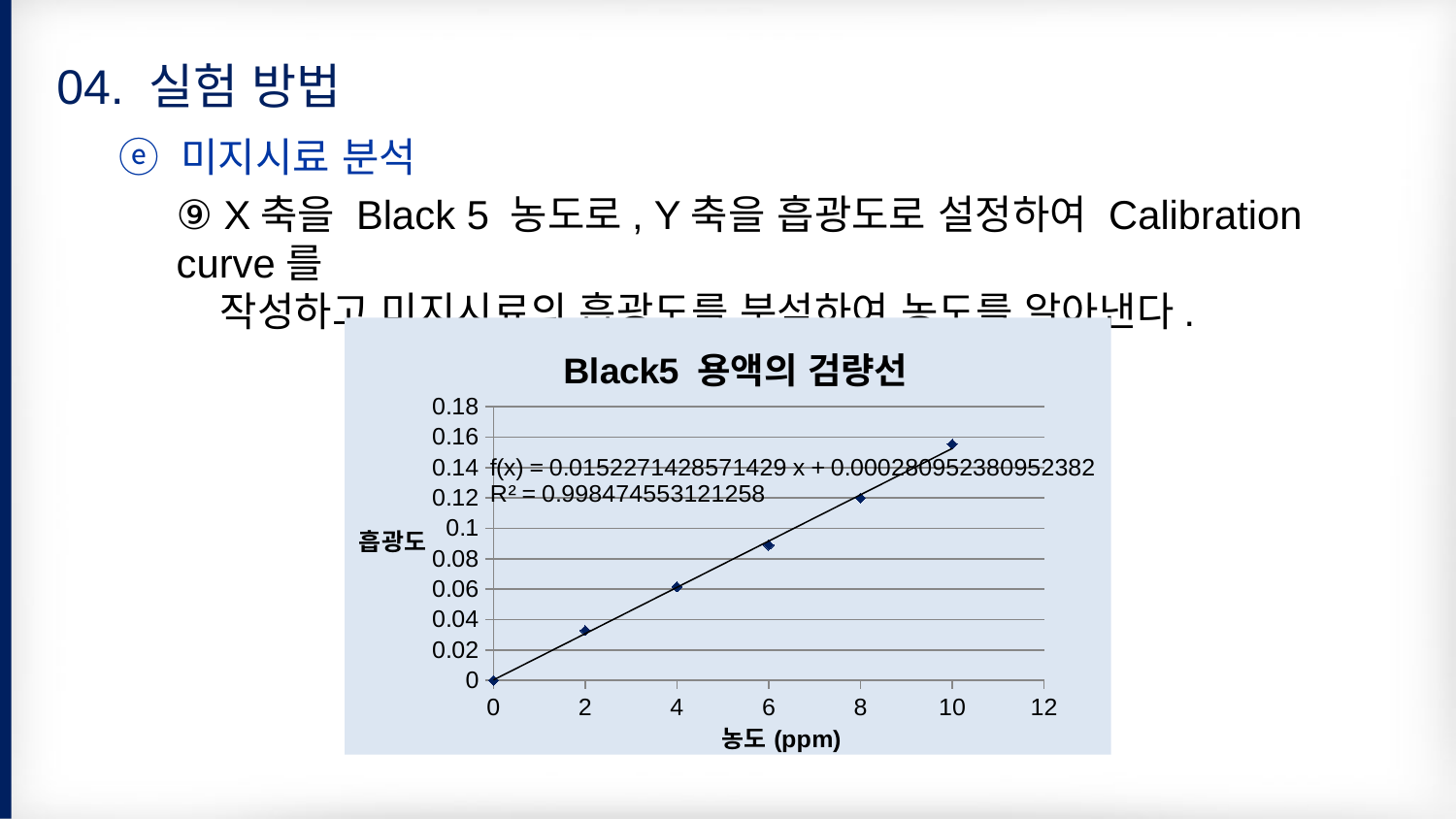

04. 실험 방법
ⓔ 미지시료 분석
⑨ X축을 Black 5 농도로, Y축을 흡광도로 설정하여 Calibration curve를
   작성하고 미지시료의 흡광도를 분석하여 농도를 알아낸다.

### Chart: Black5 용액의 검량선

| Category |  |
|---|---|